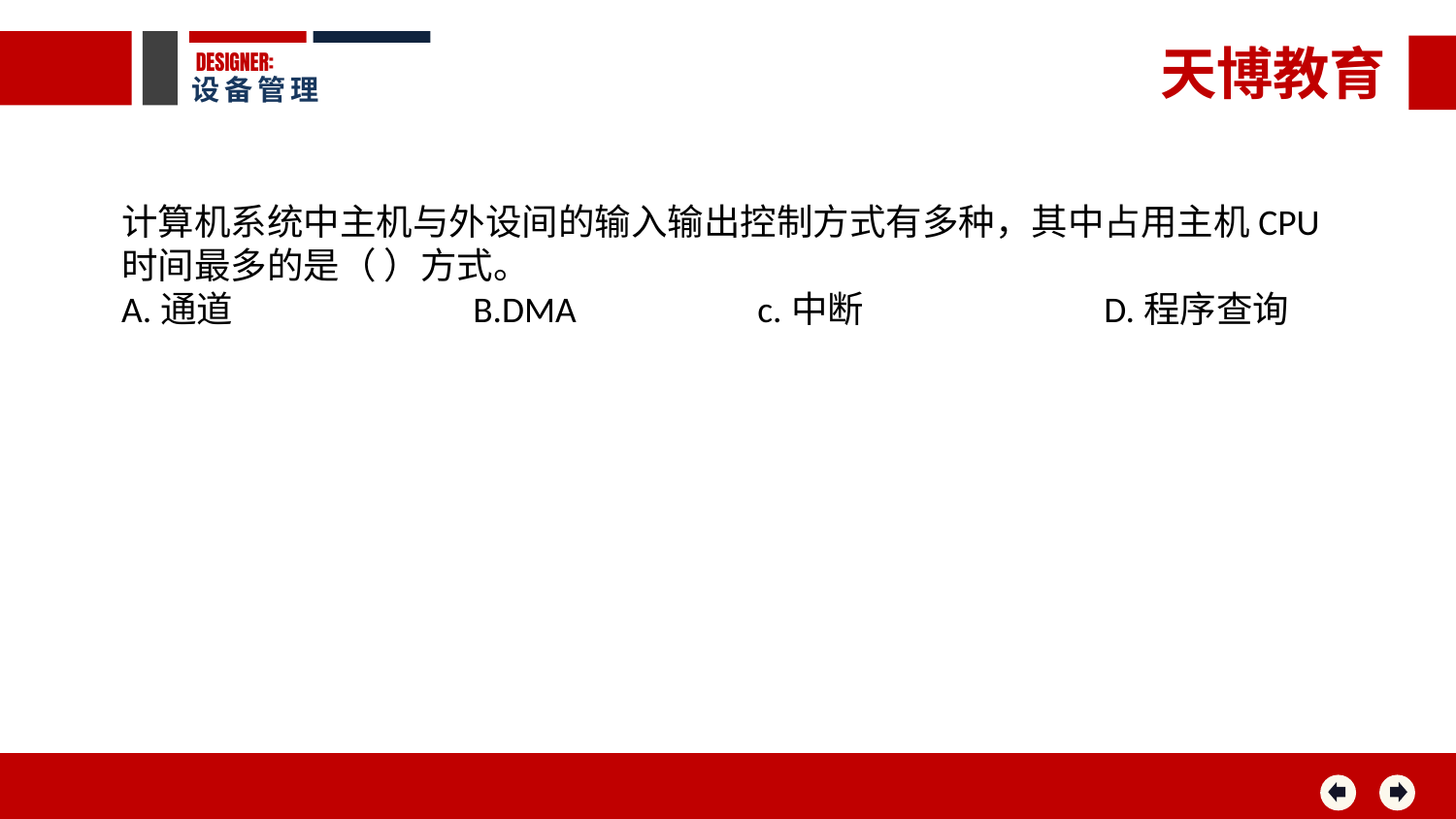

天博教育
DESIGNER:
设备管理
计算机系统中主机与外设间的输入输出控制方式有多种，其中占用主机CPU时间最多的是（ ）方式。
A.通道                            B.DMA                      c.中断                            D.程序查询